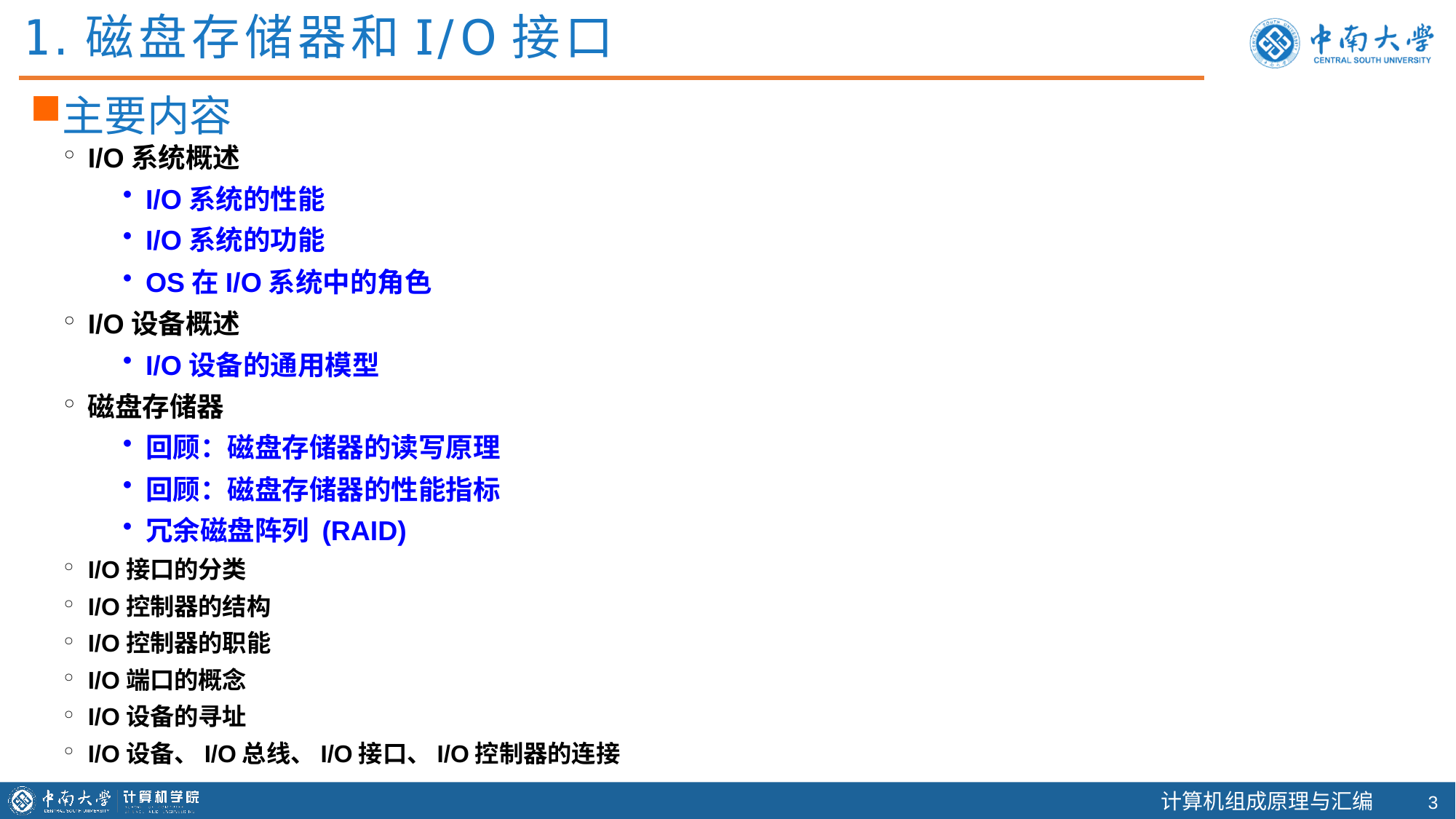

1.磁盘存储器和I/O接口
主要内容
I/O系统概述
I/O系统的性能
I/O系统的功能
OS在I/O系统中的角色
I/O设备概述
I/O设备的通用模型
磁盘存储器
回顾：磁盘存储器的读写原理
回顾：磁盘存储器的性能指标
冗余磁盘阵列 (RAID)
I/O接口的分类
I/O控制器的结构
I/O控制器的职能
I/O端口的概念
I/O设备的寻址
I/O设备、I/O总线、I/O接口、I/O控制器的连接
3